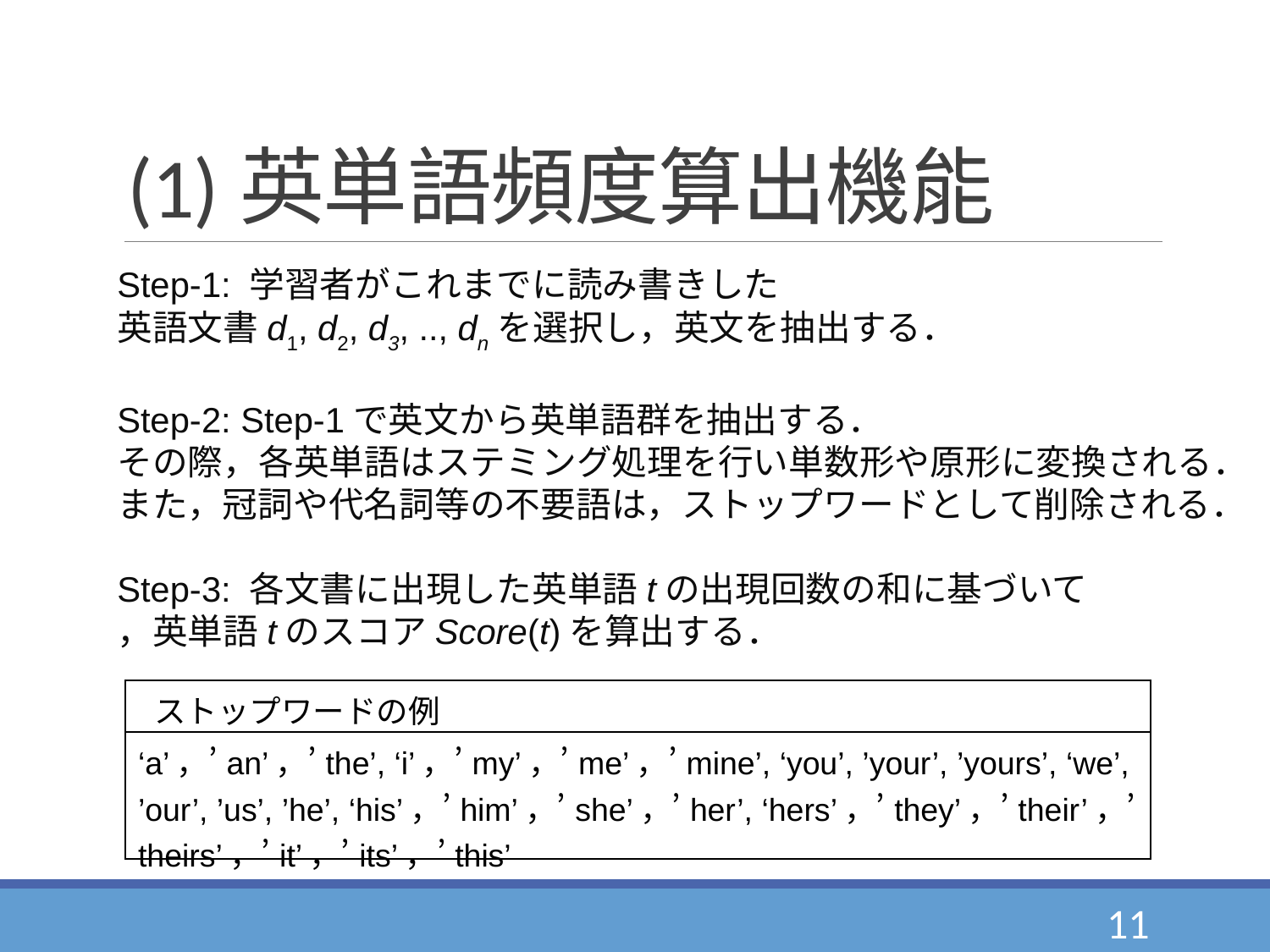

# (1)英単語頻度算出機能
Step-1: 学習者がこれまでに読み書きした
英語文書d1, d2, d3, .., dnを選択し，英文を抽出する．

Step-2: Step-1で英文から英単語群を抽出する．
その際，各英単語はステミング処理を行い単数形や原形に変換される．
また，冠詞や代名詞等の不要語は，ストップワードとして削除される．

Step-3: 各文書に出現した英単語tの出現回数の和に基づいて
，英単語tのスコアScore(t)を算出する．
| ストップワードの例 |
| --- |
| ‘a’，’an’，’the’, ‘i’，’my’，’me’，’mine’, ‘you’, ’your’, ’yours’, ‘we’, ’our’, ’us’, ’he’, ‘his’，’him’，’she’，’her’, ‘hers’，’they’，’their’，’theirs’，’it’，’its’，’this’ |
11